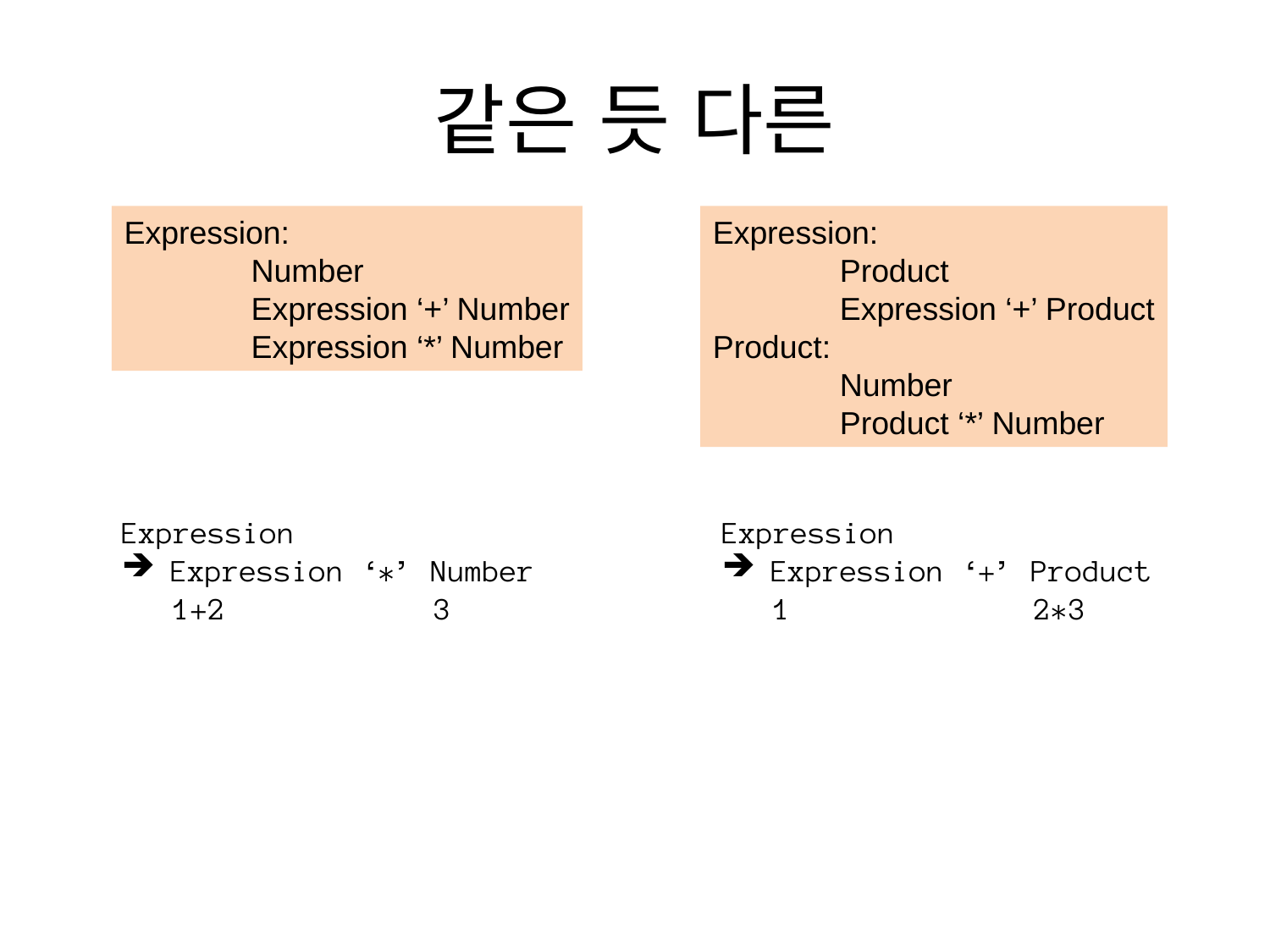

# 같은 듯 다른
Expression:
	Number
	Expression ‘+’ Number
	Expression ‘*’ Number
Expression:
	Product
	Expression ‘+’ Product
Product:
	Number
	Product ‘*’ Number
Expression
 Expression ‘*’ Number
   1+2            3
Expression
 Expression ‘+’ Product
   1              2*3